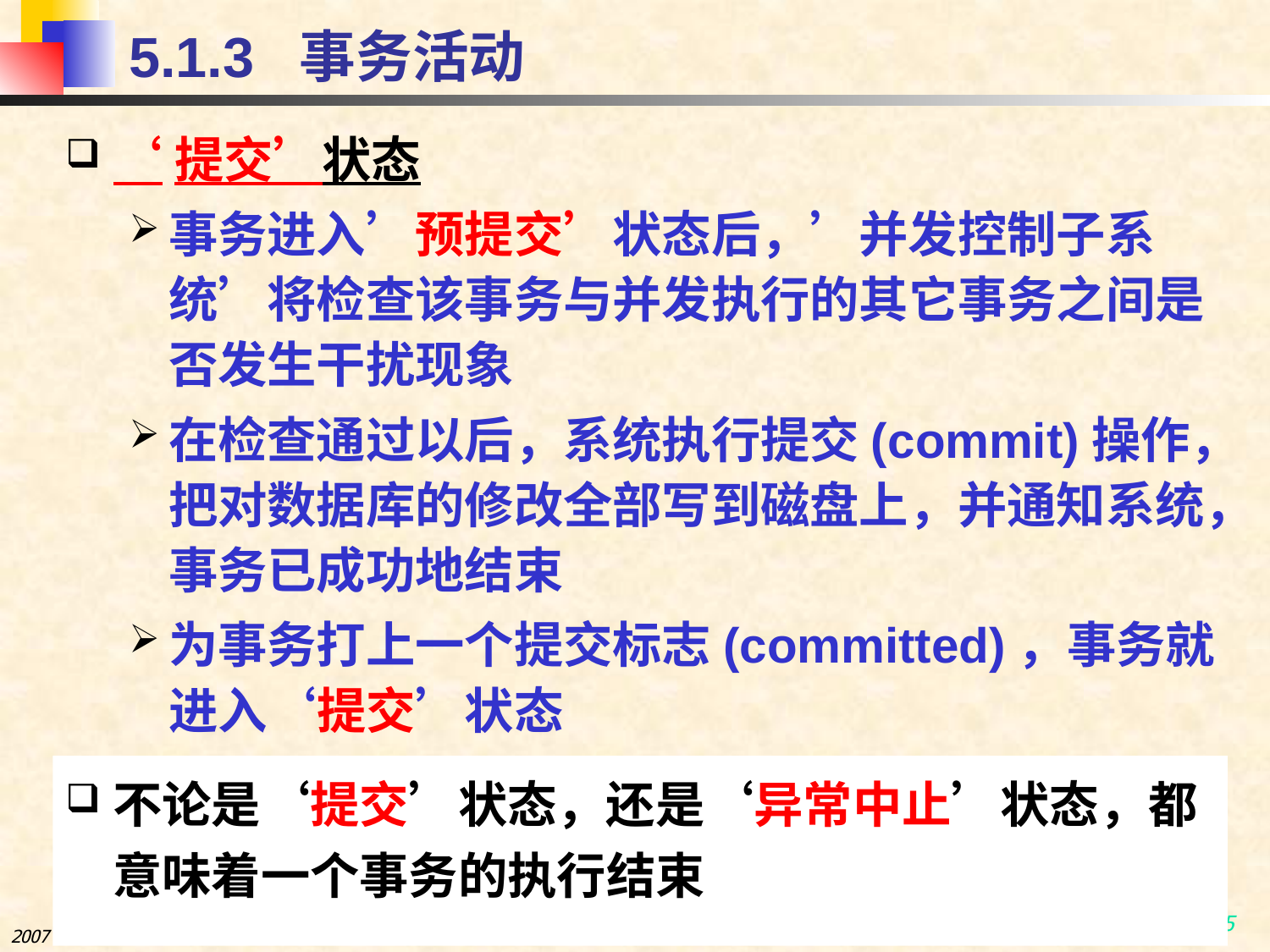

# 5.1.3  事务活动
‘提交’状态
事务进入’预提交’状态后，’并发控制子系统’将检查该事务与并发执行的其它事务之间是否发生干扰现象
在检查通过以后，系统执行提交(commit)操作，把对数据库的修改全部写到磁盘上，并通知系统，事务已成功地结束
为事务打上一个提交标志(committed)，事务就进入‘提交’状态
不论是‘提交’状态，还是‘异常中止’状态，都意味着一个事务的执行结束
25